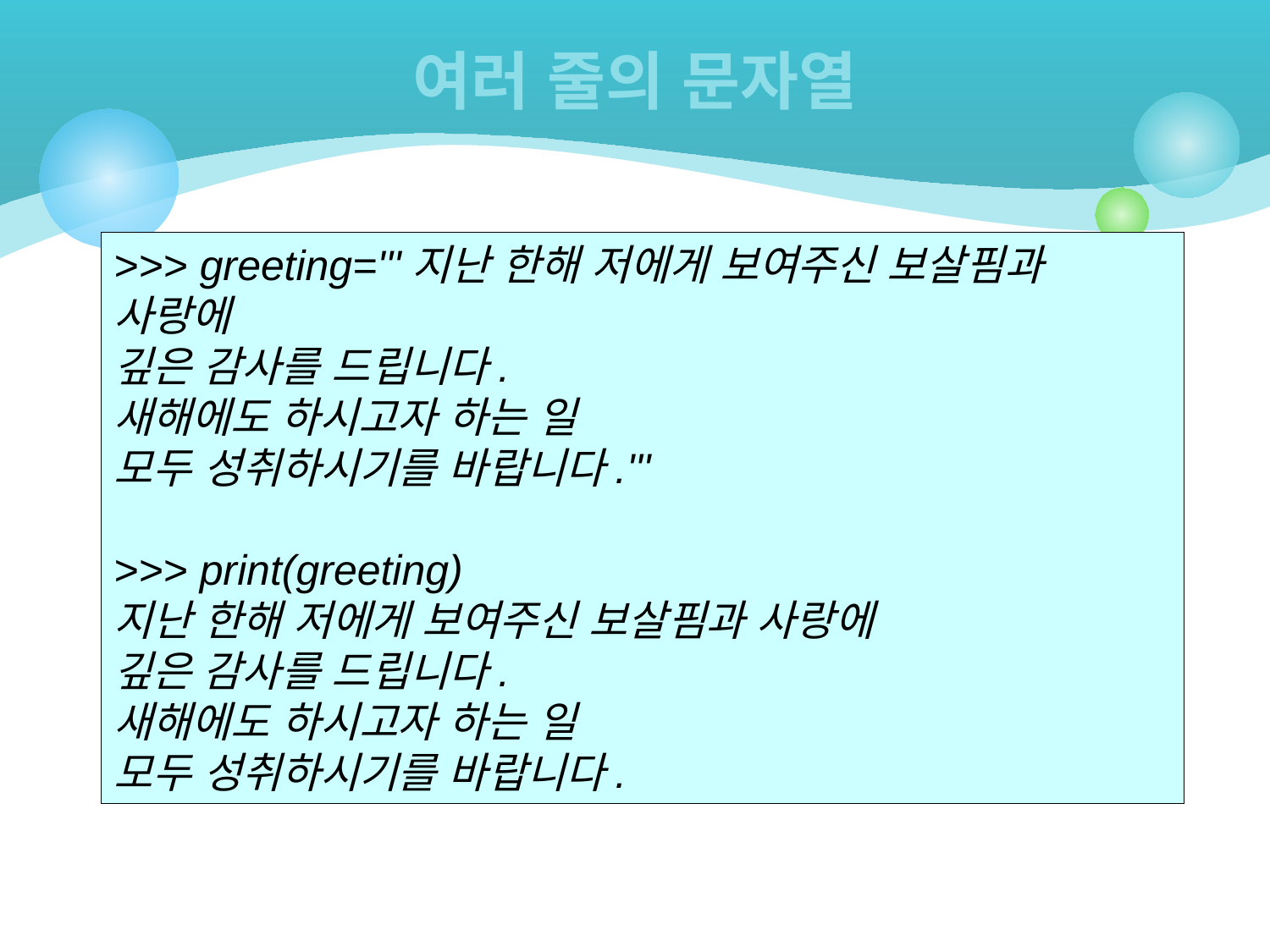

# 여러 줄의 문자열

>>> greeting='''지난 한해 저에게 보여주신 보살핌과 사랑에
깊은 감사를 드립니다.
새해에도 하시고자 하는 일
모두 성취하시기를 바랍니다.'''

>>> print(greeting)
지난 한해 저에게 보여주신 보살핌과 사랑에
깊은 감사를 드립니다.
새해에도 하시고자 하는 일
모두 성취하시기를 바랍니다.